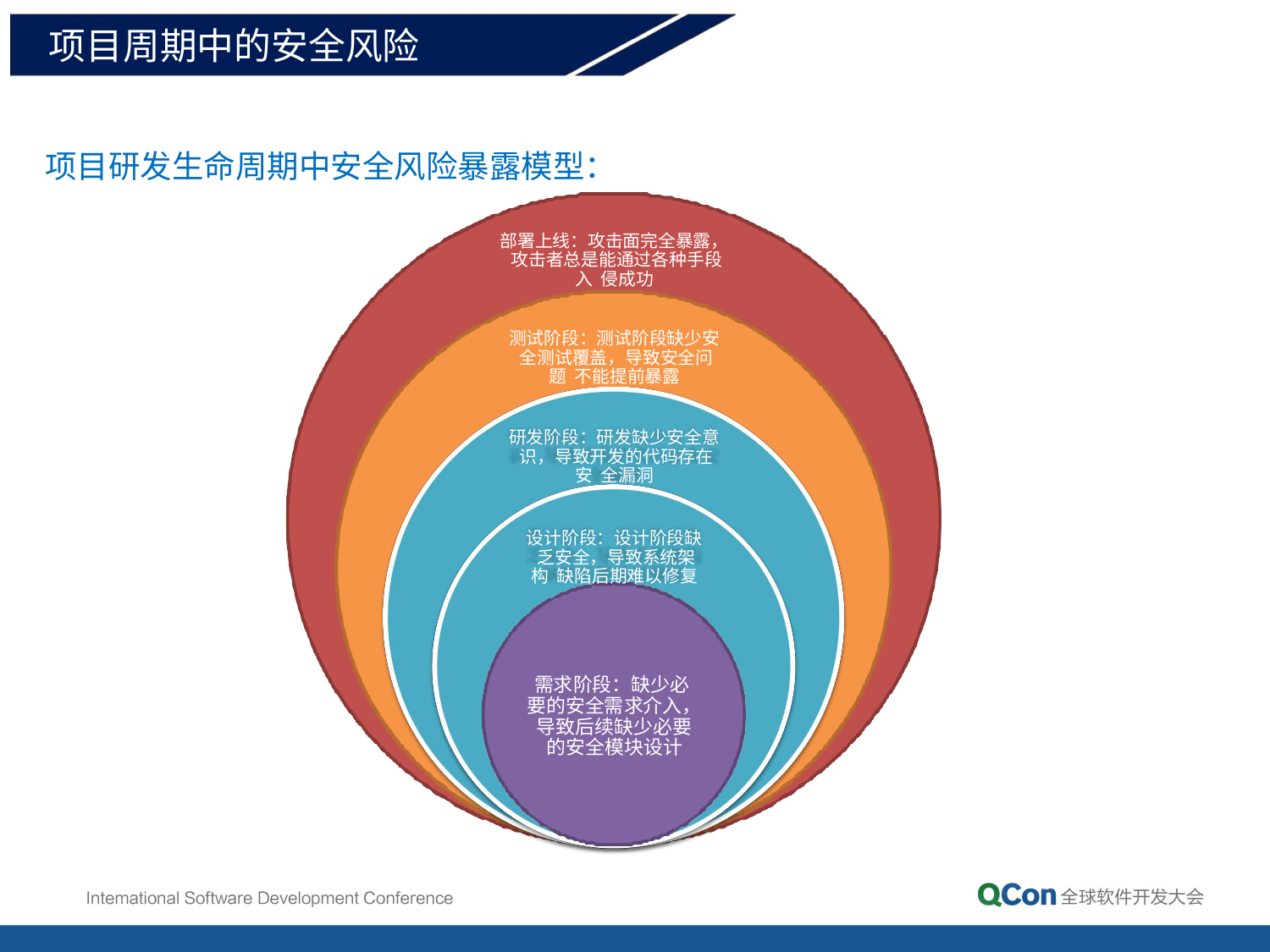

# 项目周期中的安全风险
项目研发生命周期中安全风险暴露模型：

部署上线：攻击面完全暴露，  攻击者总是能通过各种手段入  侵成功

测试阶段：测试阶段缺少安  全测试覆盖，导致安全问题  不能提前暴露

研发阶段：研发缺少安全意  识，导致开发的代码存在安  全漏洞

设计阶段：设计阶段缺  乏安全，导致系统架构  缺陷后期难以修复

需求阶段：缺少必  要的安全需求介入，  导致后续缺少必要  的安全模块设计